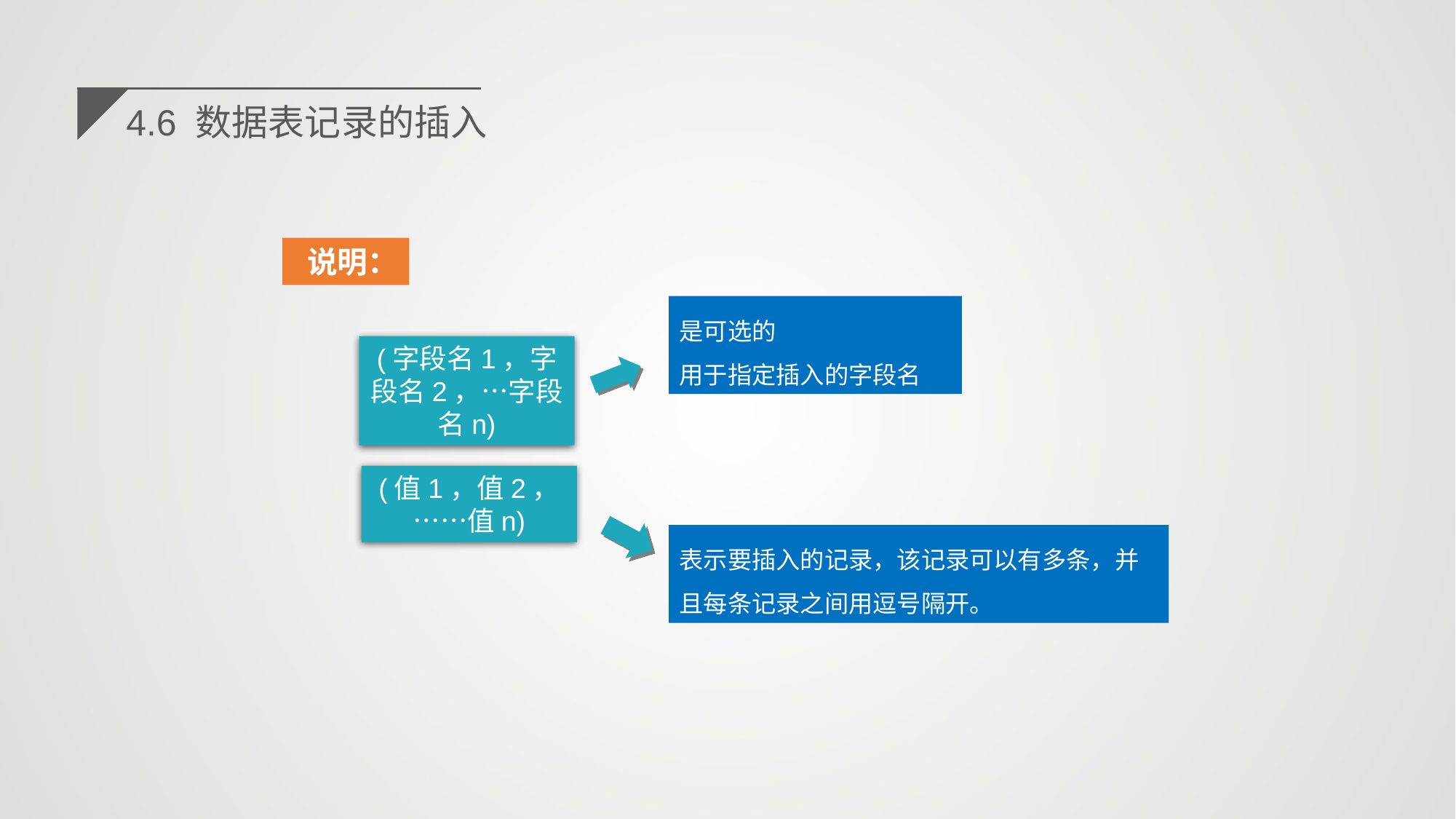

4.6 数据表记录的插入

 说明：
是可选的
用于指定插入的字段名
(字段名1，字段名2，…字段名n)

(值1，值2，……值n)

表示要插入的记录，该记录可以有多条，并且每条记录之间用逗号隔开。